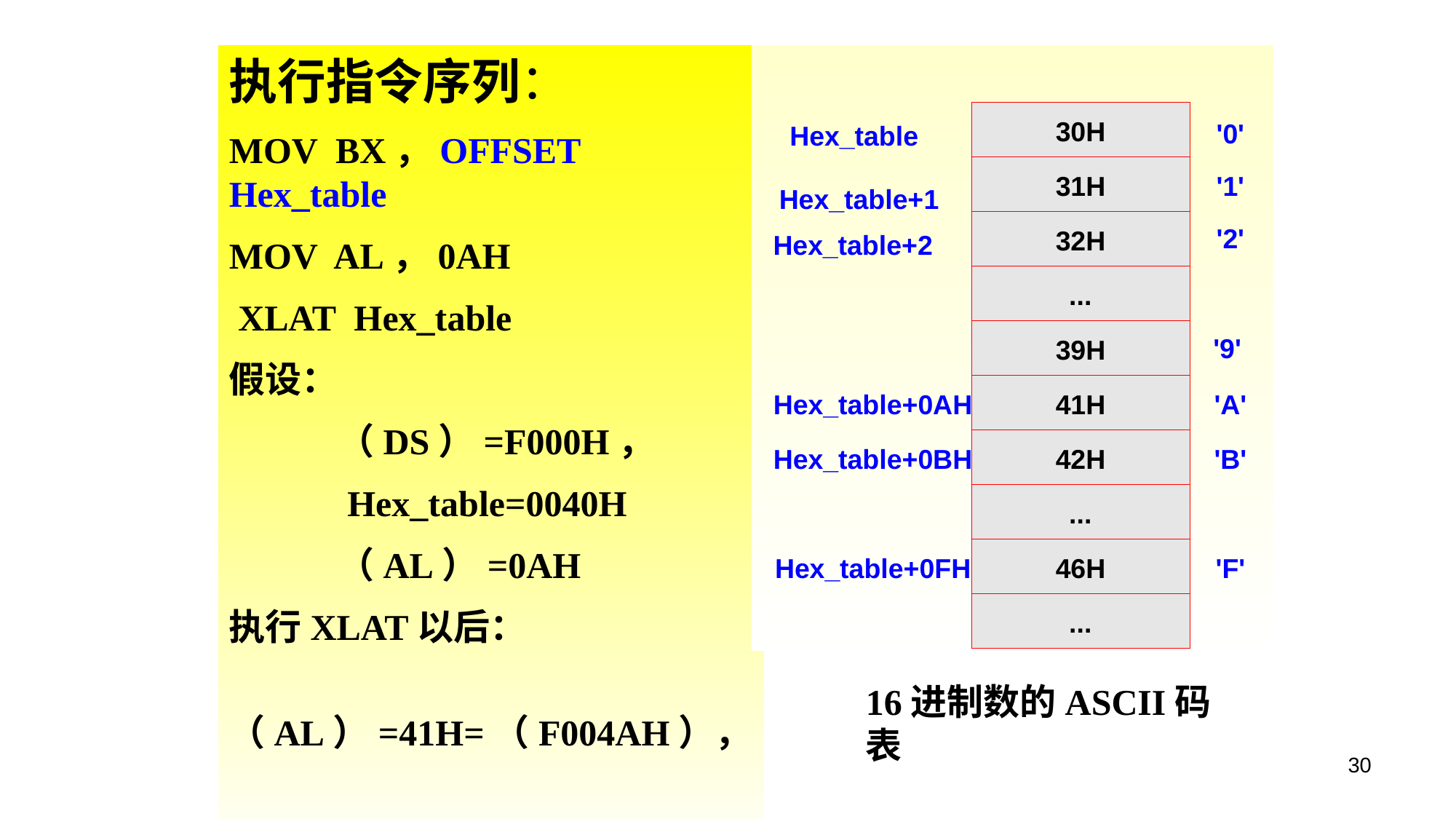

执行指令序列：
MOV  BX，OFFSET  Hex_table
MOV  AL，0AH
 XLAT  Hex_table
假设：
	（DS）=F000H，
  	 Hex_table=0040H
	（AL）=0AH
执行XLAT以后：
      （AL）=41H=（F004AH），
	即“A”的ASCII码。

30H
'0'
Hex_table

31H
'1'
Hex_table+1

'2'
32H
Hex_table+2

...

'9'
39H

Hex_table+0AH
41H
'A'

Hex_table+0BH
42H
'B'

...

Hex_table+0FH
46H
'F'

...
16进制数的ASCII码表
30